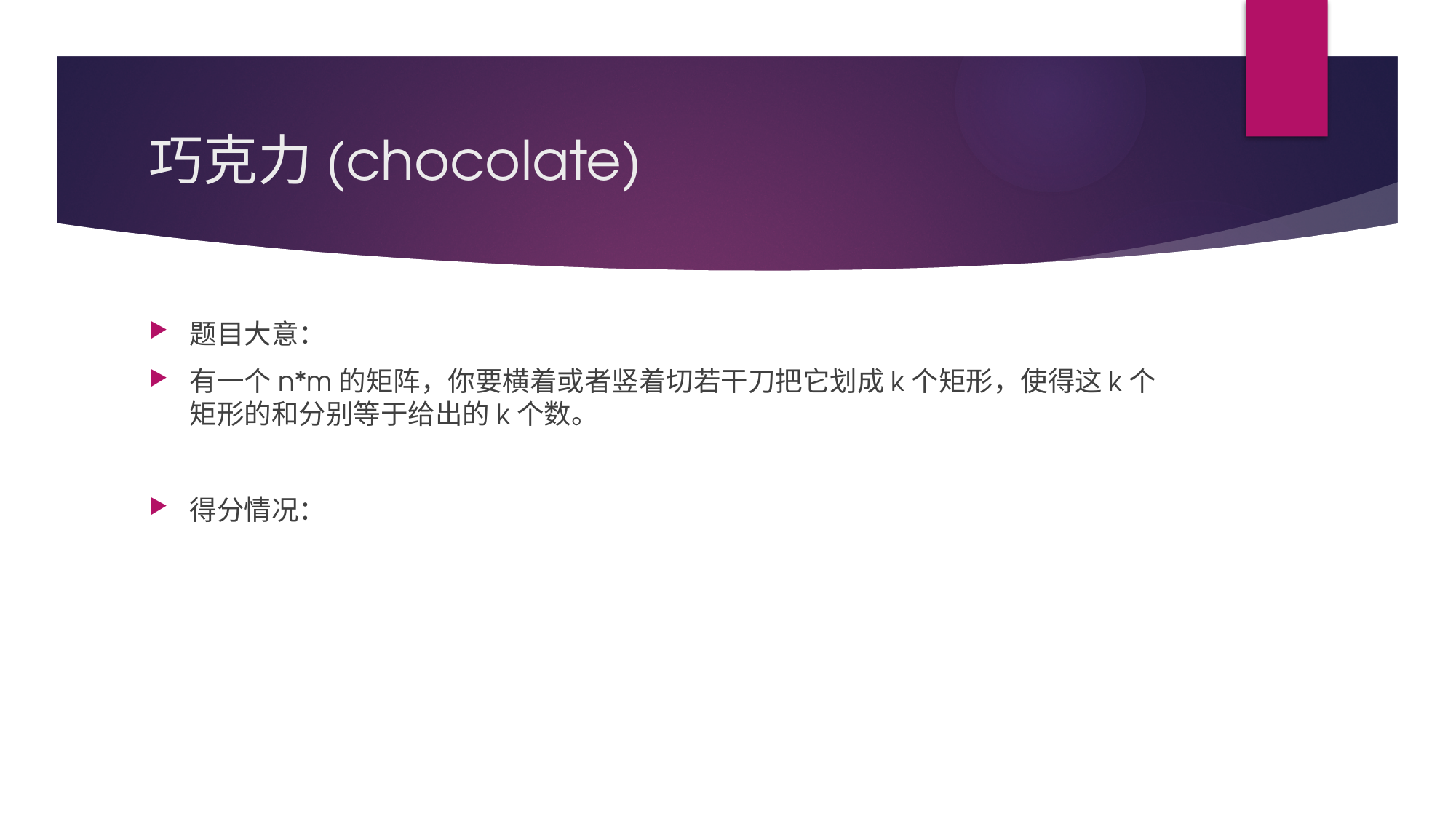

# 巧克力(chocolate)
题目大意：
有一个n*m的矩阵，你要横着或者竖着切若干刀把它划成k个矩形，使得这k个矩形的和分别等于给出的k个数。

得分情况：